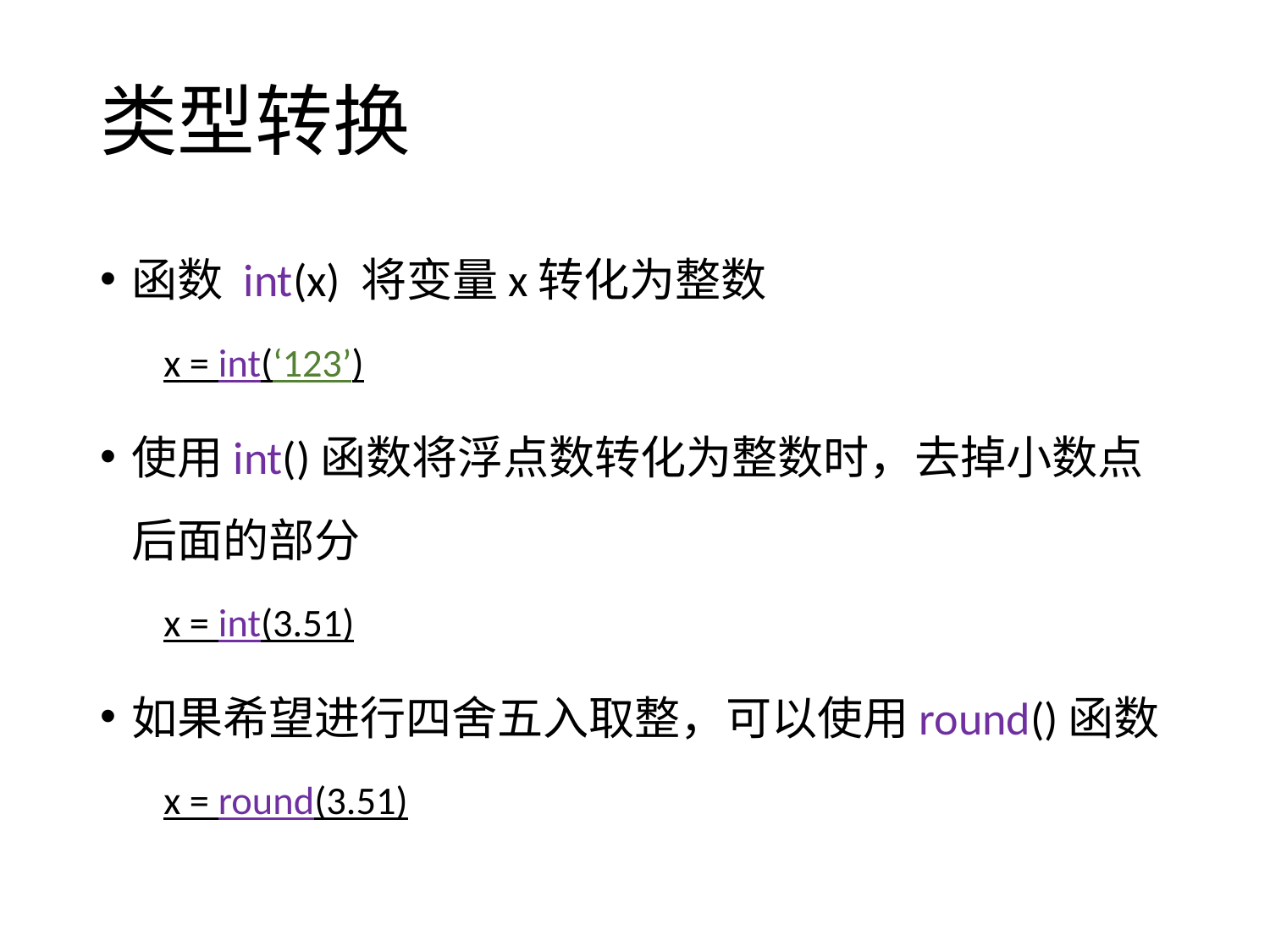

# 类型转换
函数 int(x) 将变量x转化为整数
x = int(‘123’)
使用int()函数将浮点数转化为整数时，去掉小数点后面的部分
x = int(3.51)
如果希望进行四舍五入取整，可以使用round()函数
x = round(3.51)